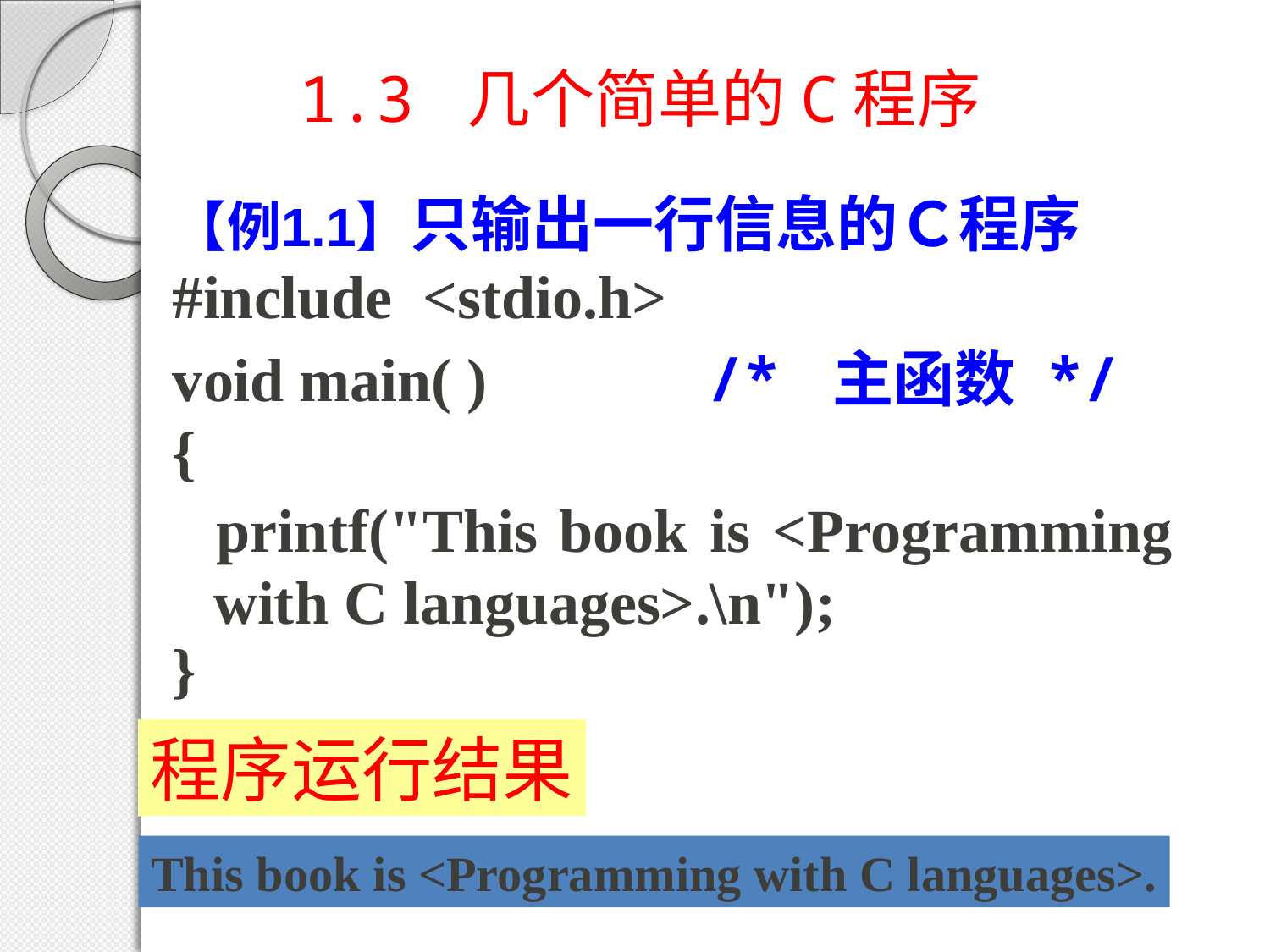

# 1.3 几个简单的C程序
【例1.1】只输出一行信息的Ｃ程序
#include  <stdio.h>
void main( )      /* 主函数 */
{
 printf("This book is <Programming with C languages>.\n");
}
程序运行结果
This book is <Programming with C languages>.
41